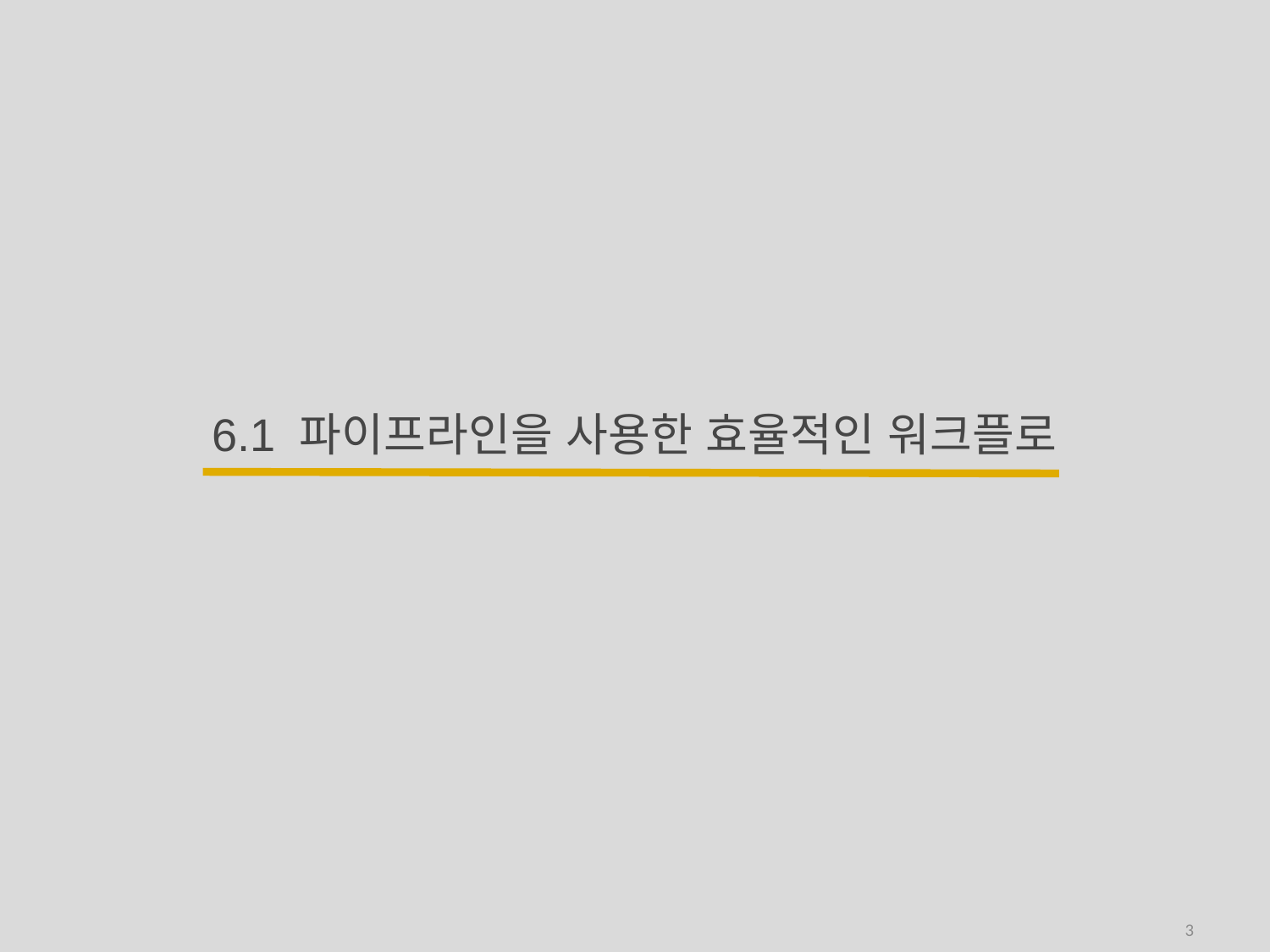

# 6.1 파이프라인을 사용한 효율적인 워크플로
3